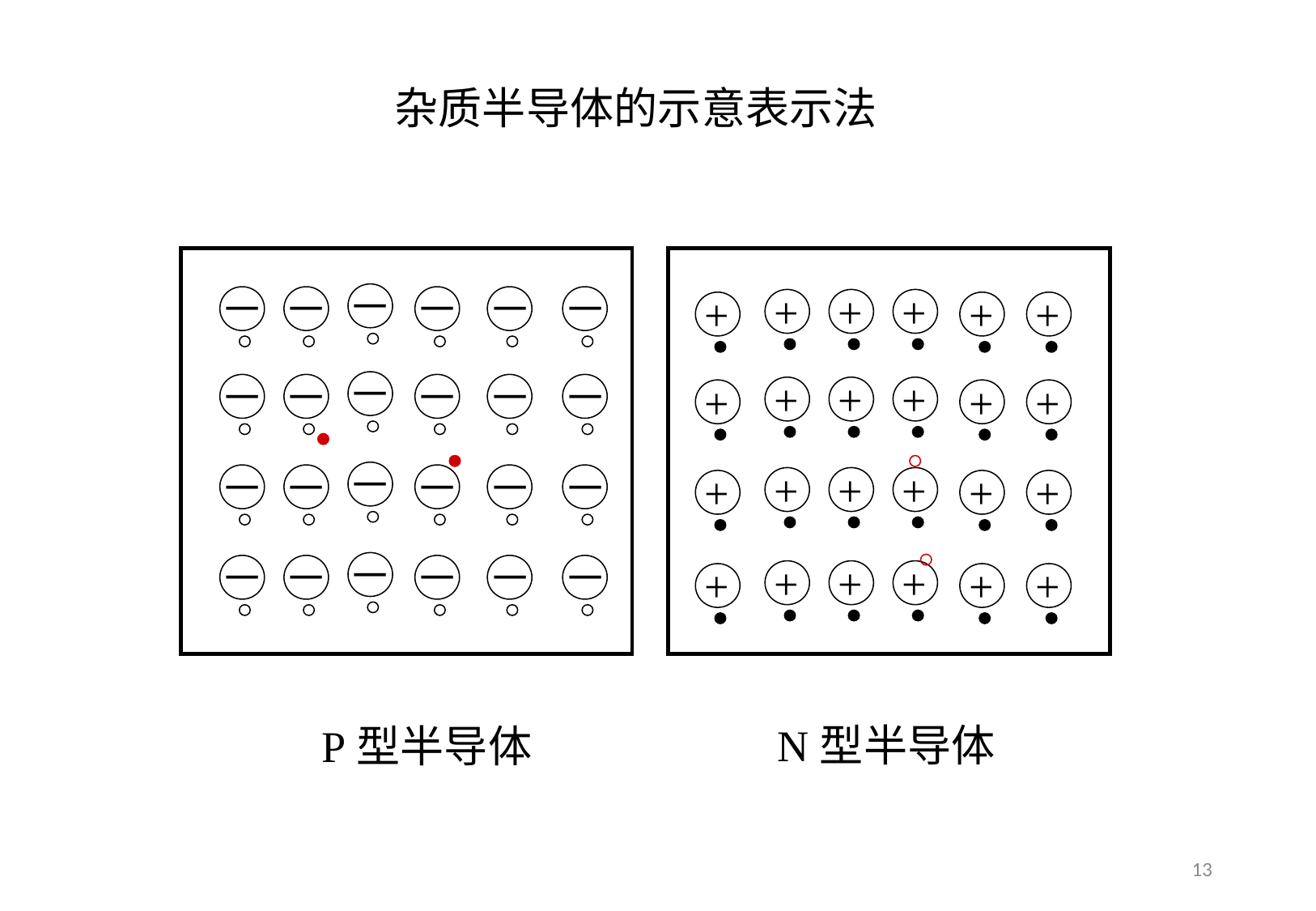

杂质半导体的示意表示法

－

－

－

－

－

－

－

－

－

－

－

－

－

－

－

－

－

－

－

－

－

－

－

－

P型半导体

+

+

+

+

+

+

+

+

+

+

+

+

+

+

+

+

+

+

+

+

+

+

+

+

N型半导体

13